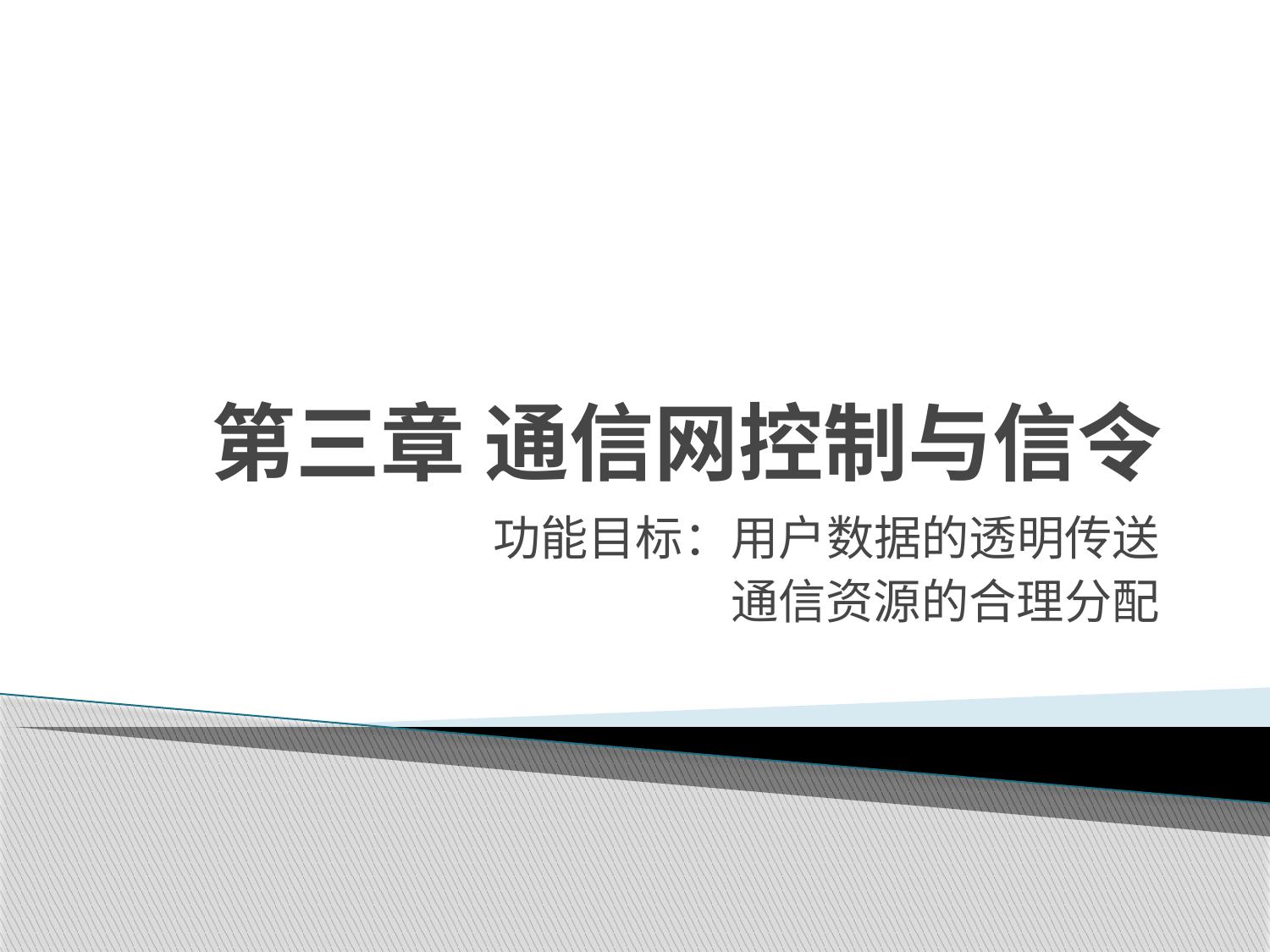

# 第三章 通信网控制与信令
功能目标：用户数据的透明传送
通信资源的合理分配